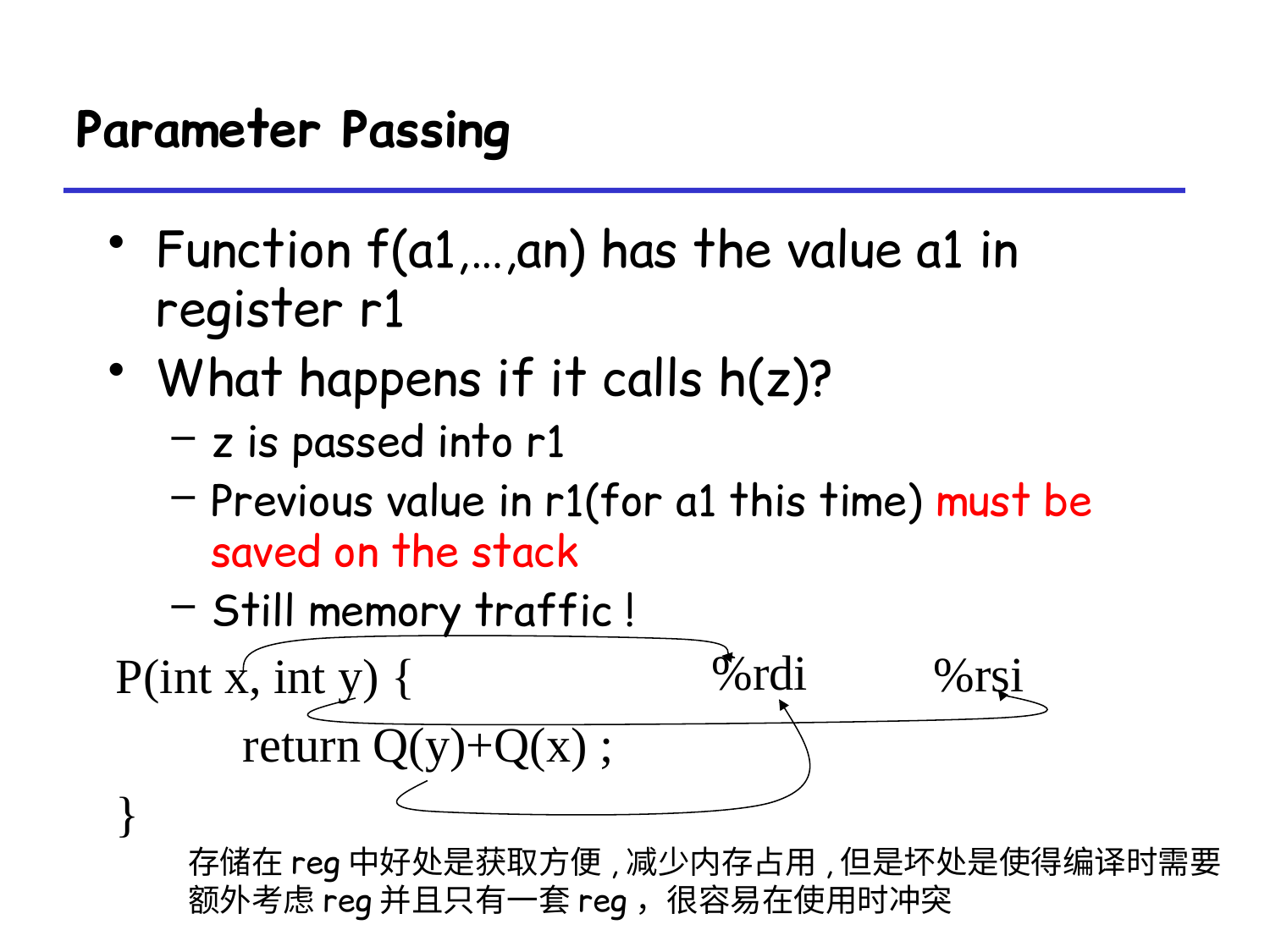

# Parameter Passing
Function f(a1,…,an) has the value a1 in register r1
What happens if it calls h(z)?
z is passed into r1
Previous value in r1(for a1 this time) must be saved on the stack
Still memory traffic !
P(int x, int y) {
	return Q(y)+Q(x) ;
}
%rdi

%rsi

存储在reg中好处是获取方便,减少内存占用,但是坏处是使得编译时需要额外考虑reg并且只有一套reg，很容易在使用时冲突
19